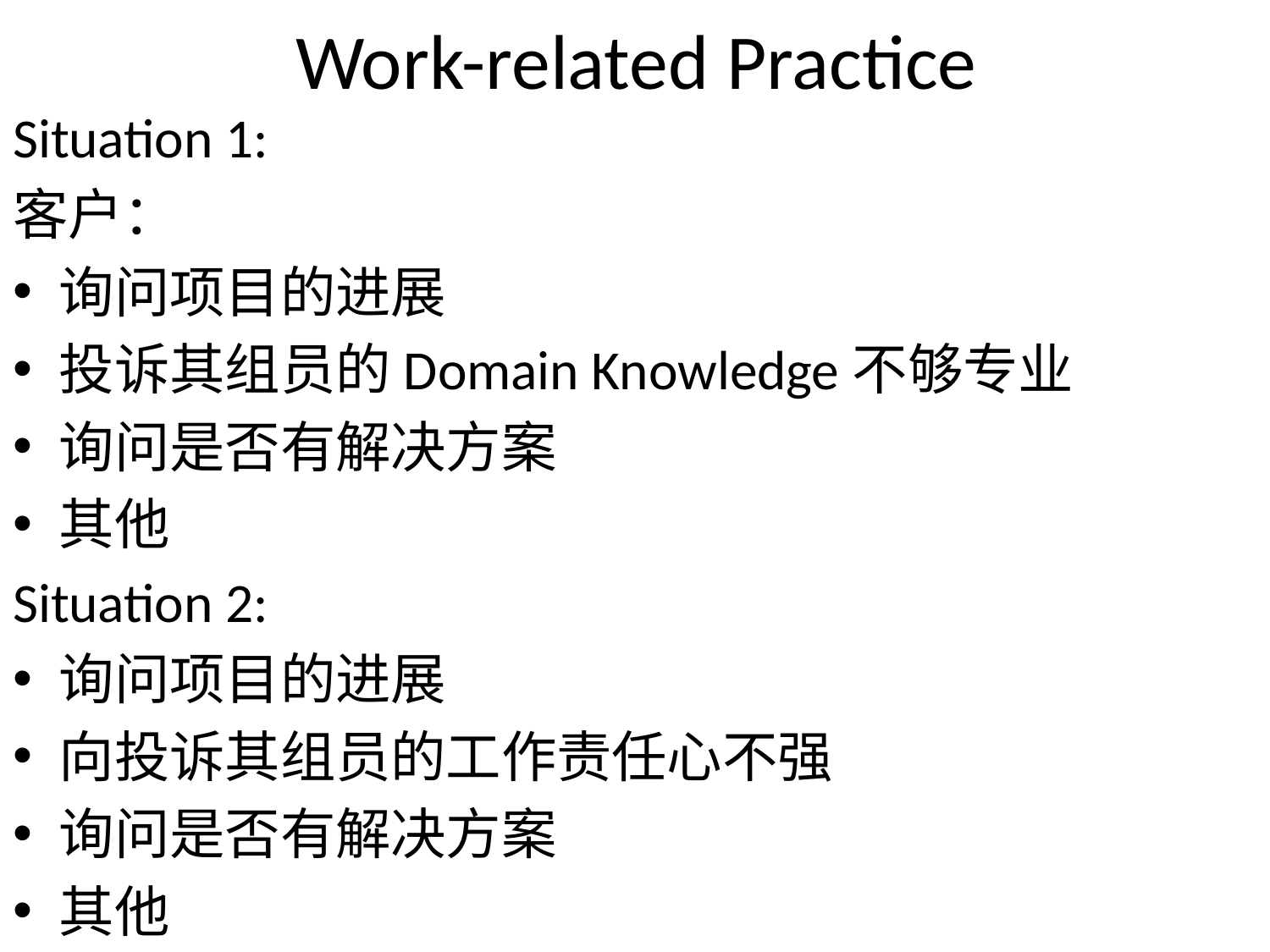

# Work-related Practice
Situation 1:
客户：
询问项目的进展
投诉其组员的Domain Knowledge不够专业
询问是否有解决方案
其他
Situation 2:
询问项目的进展
向投诉其组员的工作责任心不强
询问是否有解决方案
其他